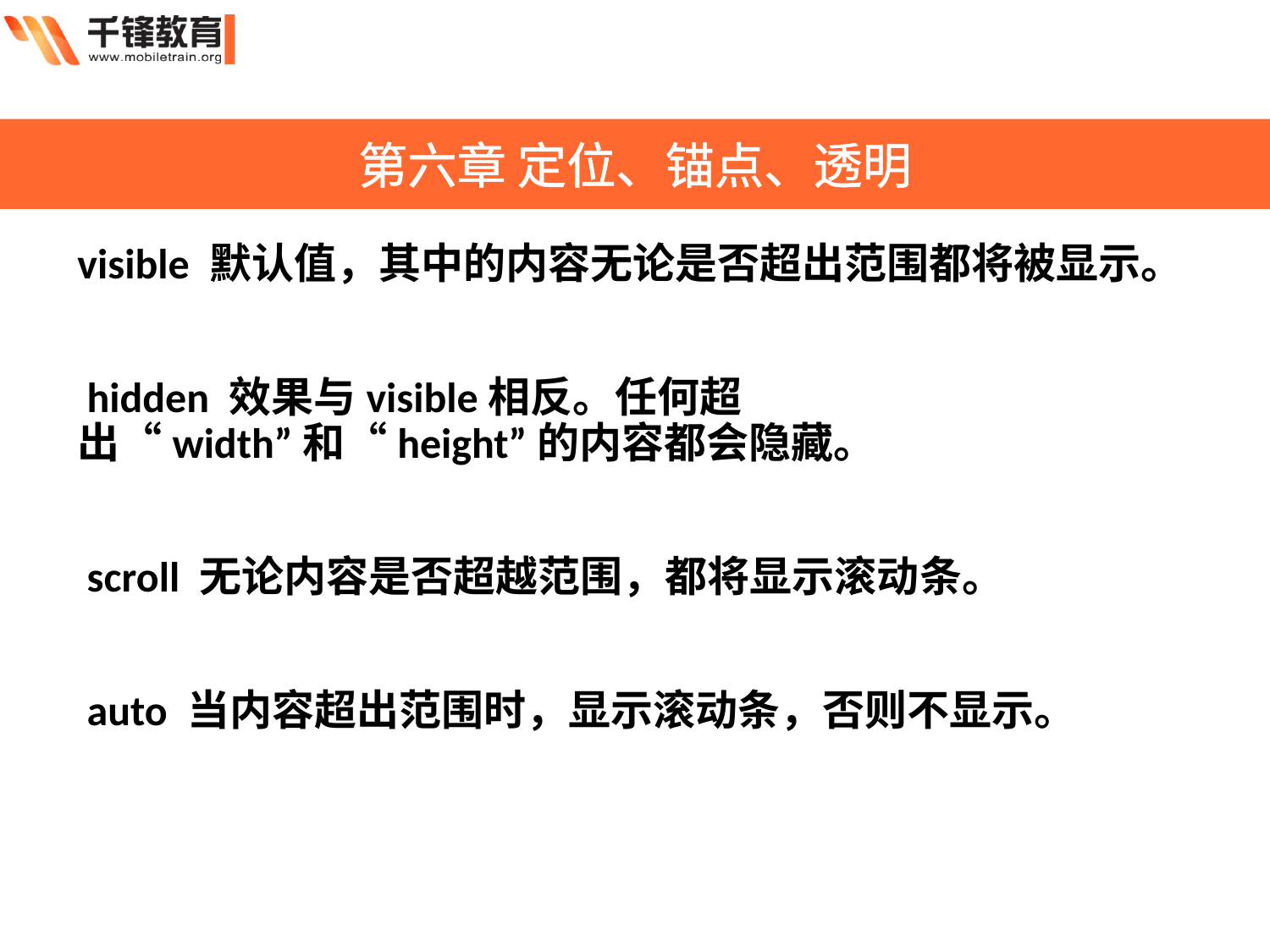

第六章 定位、锚点、透明
visible 默认值，其中的内容无论是否超出范围都将被显示。

 hidden 效果与visible相反。任何超出“width”和“height”的内容都会隐藏。

 scroll 无论内容是否超越范围，都将显示滚动条。

 auto 当内容超出范围时，显示滚动条，否则不显示。